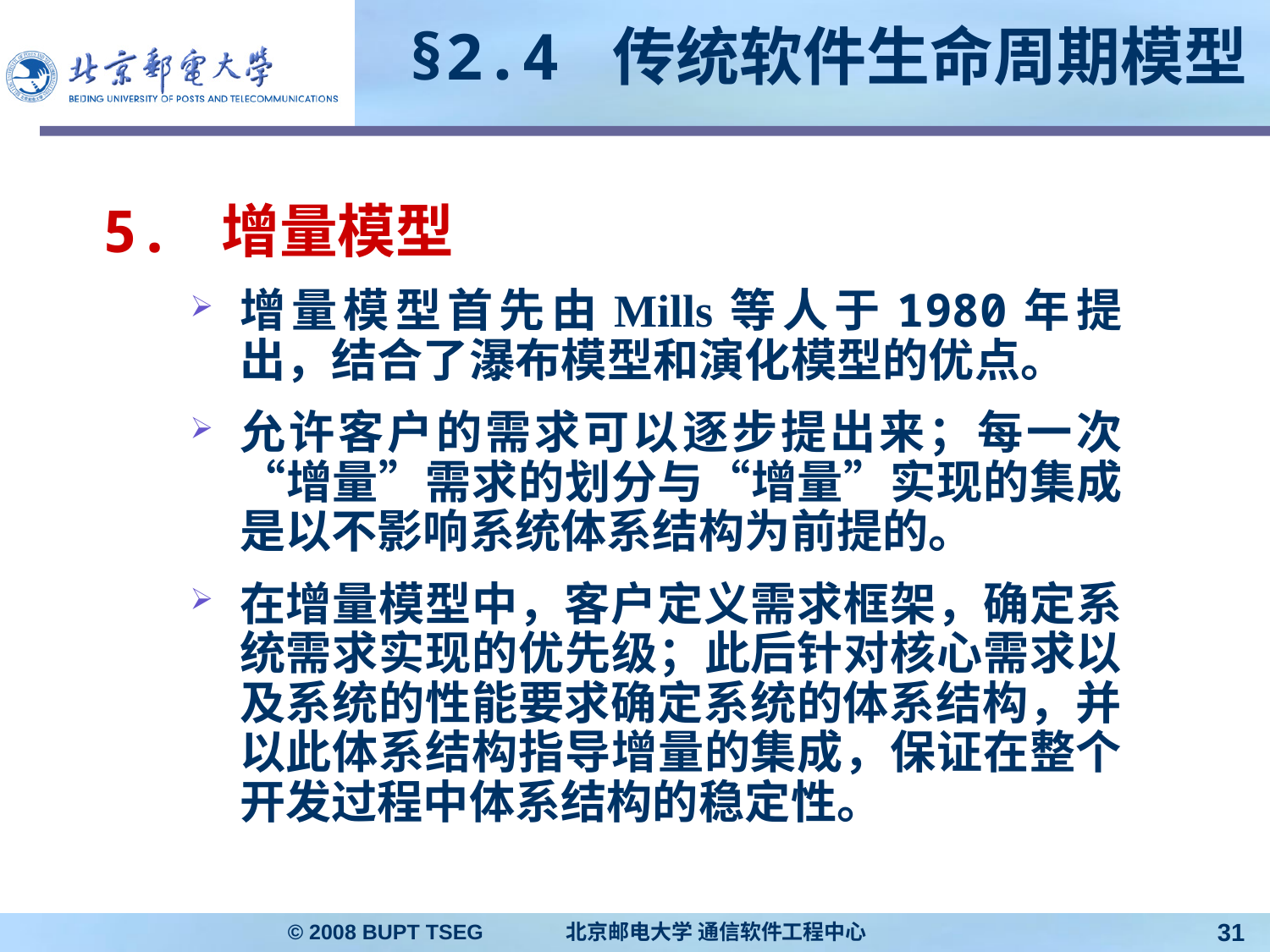

# §2.4 传统软件生命周期模型
5. 增量模型
增量模型首先由Mills等人于1980年提出，结合了瀑布模型和演化模型的优点。
允许客户的需求可以逐步提出来；每一次“增量”需求的划分与“增量”实现的集成是以不影响系统体系结构为前提的。
在增量模型中，客户定义需求框架，确定系统需求实现的优先级；此后针对核心需求以及系统的性能要求确定系统的体系结构，并以此体系结构指导增量的集成，保证在整个开发过程中体系结构的稳定性。
© 2008 BUPT TSEG             北京邮电大学 通信软件工程中心